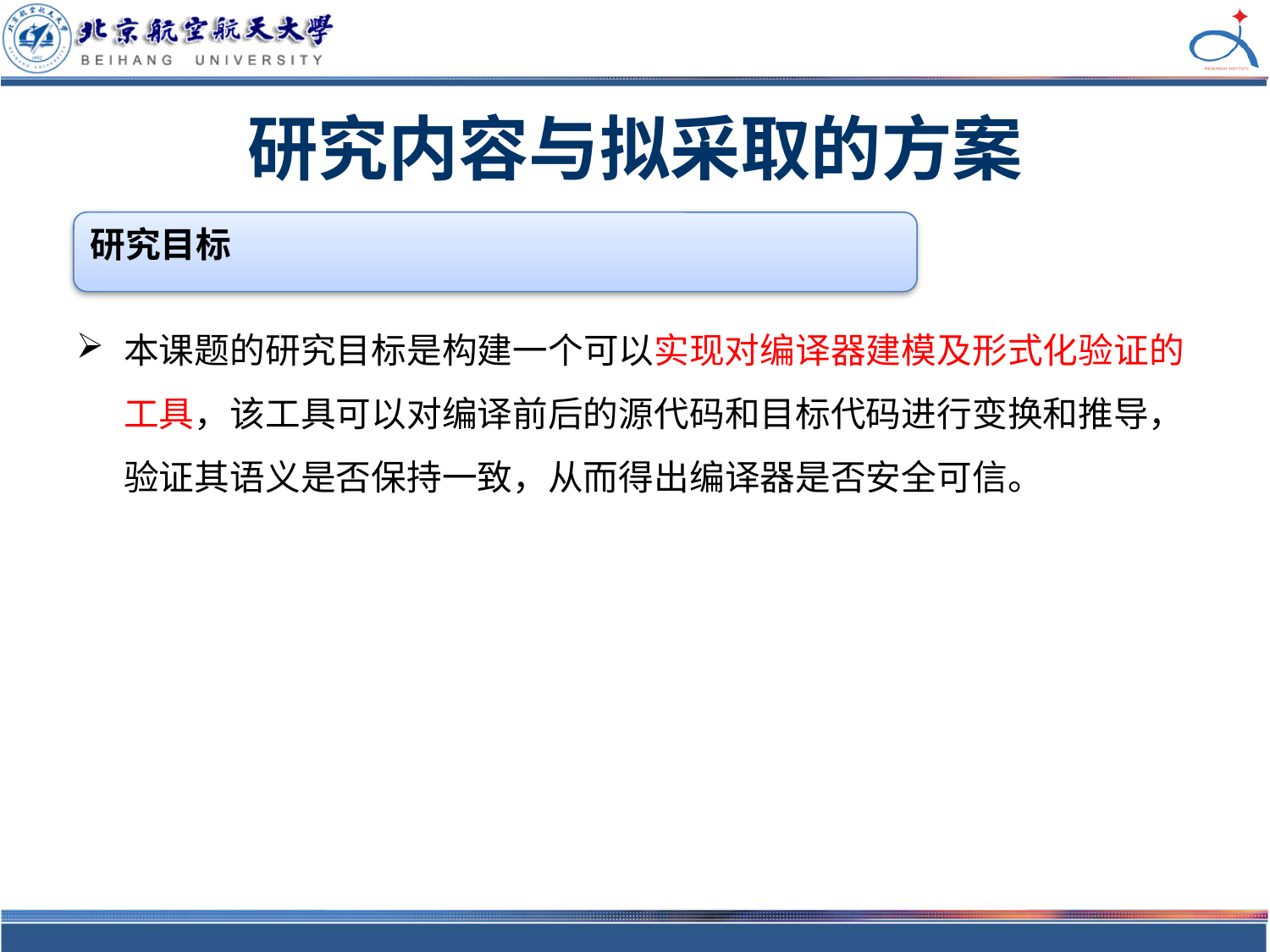

# 研究内容与拟采取的方案

本课题的研究目标是构建一个可以实现对编译器建模及形式化验证的工具，该工具可以对编译前后的源代码和目标代码进行变换和推导，验证其语义是否保持一致，从而得出编译器是否安全可信。
研究目标